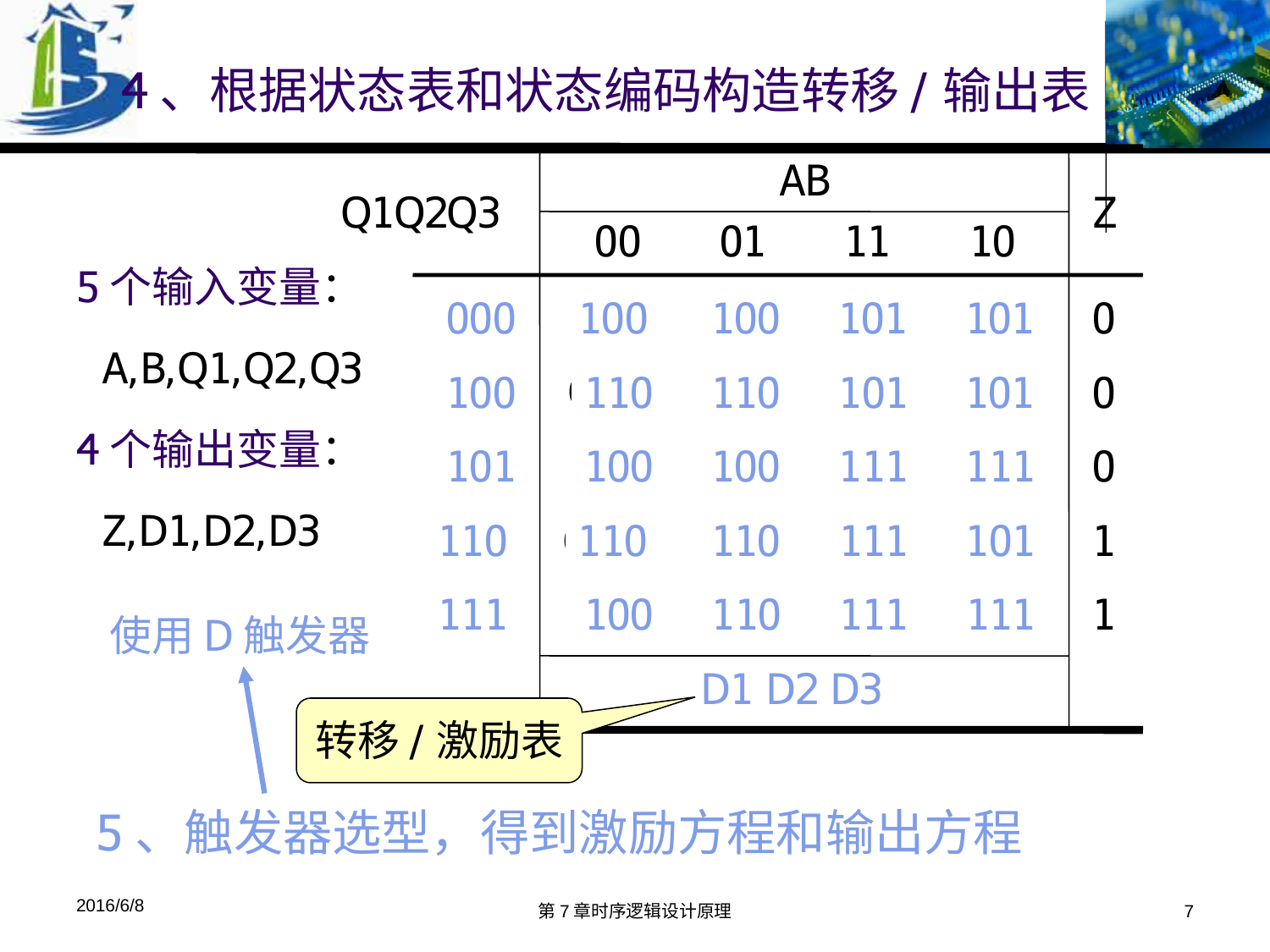

4、根据状态表和状态编码构造转移/输出表
AB
00      01      11      10

S
Z

A0
A0
A1
A1
0
OK0
OK0
A1
A1
0
A0
A0
OK1
OK1
0
OK0
OK0
OK1
A1
1
A0
OK0
OK1
OK1
1

S*

INIT
A0
A1
OK0
OK1
Q1Q2Q3
5个输入变量：
  A,B,Q1,Q2,Q3
4个输出变量：
  Z,D1,D2,D3
 000
100
100
101
101
101
101
101
100
110
110
110
110
110
101
100
100
111
111
111
111
111
110
111
100
使用D触发器

Q1*Q2*Q3*

D1 D2 D3

转移/激励表
5、触发器选型，得到激励方程和输出方程
2016/6/8
第7章时序逻辑设计原理
7